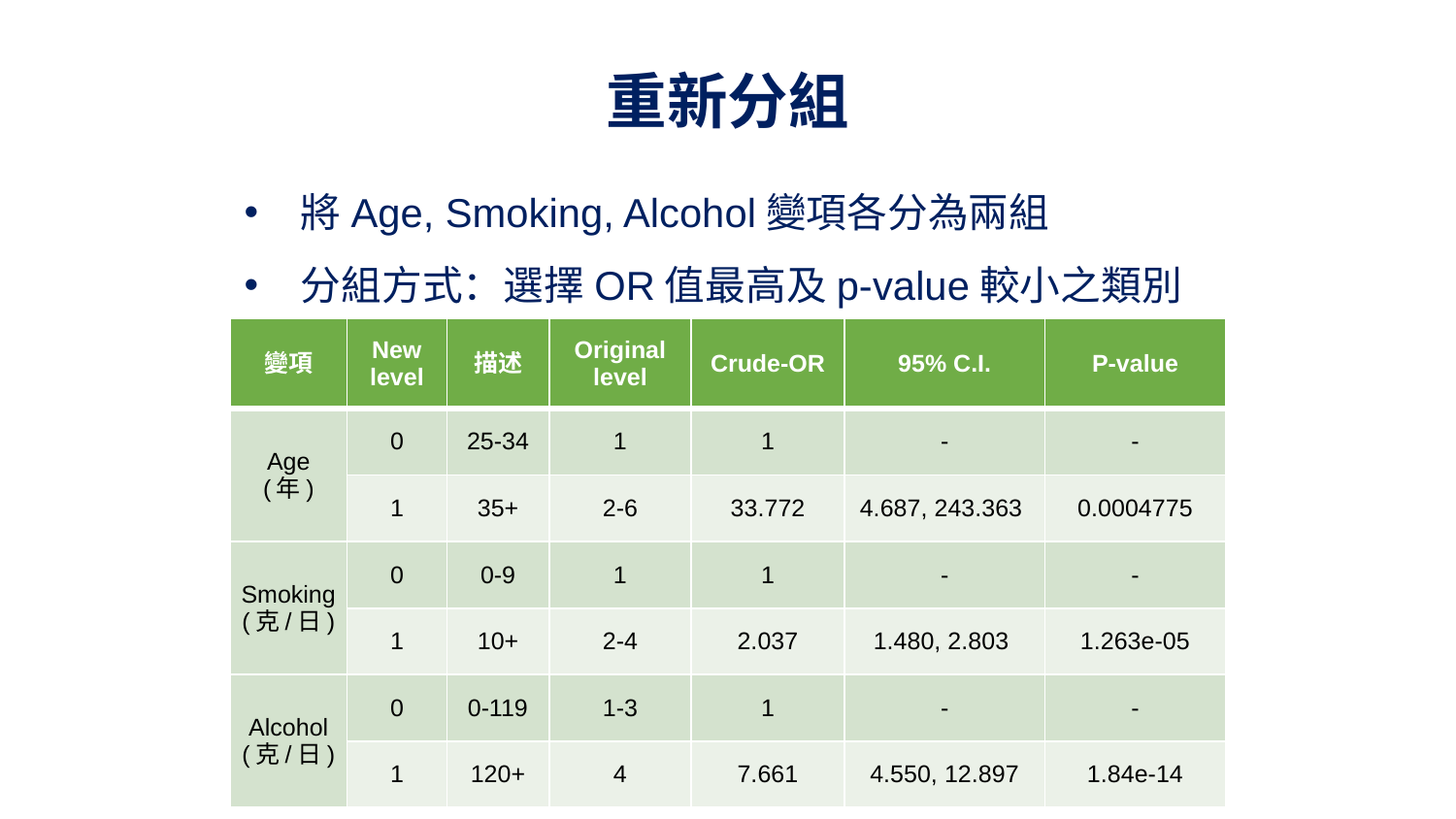

# 重新分組
將Age, Smoking, Alcohol變項各分為兩組
分組方式：選擇OR值最高及p-value較小之類別
| 變項 | New level | 描述 | Original level | Crude-OR | 95% C.I. | P-value |
| --- | --- | --- | --- | --- | --- | --- |
| Age (年) | 0 | 25-34 | 1 | 1 | - | - |
|  | 1 | 35+ | 2-6 | 33.772 | 4.687, 243.363 | 0.0004775 |
| Smoking (克/日) | 0 | 0-9 | 1 | 1 | - | - |
|  | 1 | 10+ | 2-4 | 2.037 | 1.480, 2.803 | 1.263e-05 |
| Alcohol (克/日) | 0 | 0-119 | 1-3 | 1 | - | - |
|  | 1 | 120+ | 4 | 7.661 | 4.550, 12.897 | 1.84e-14 |